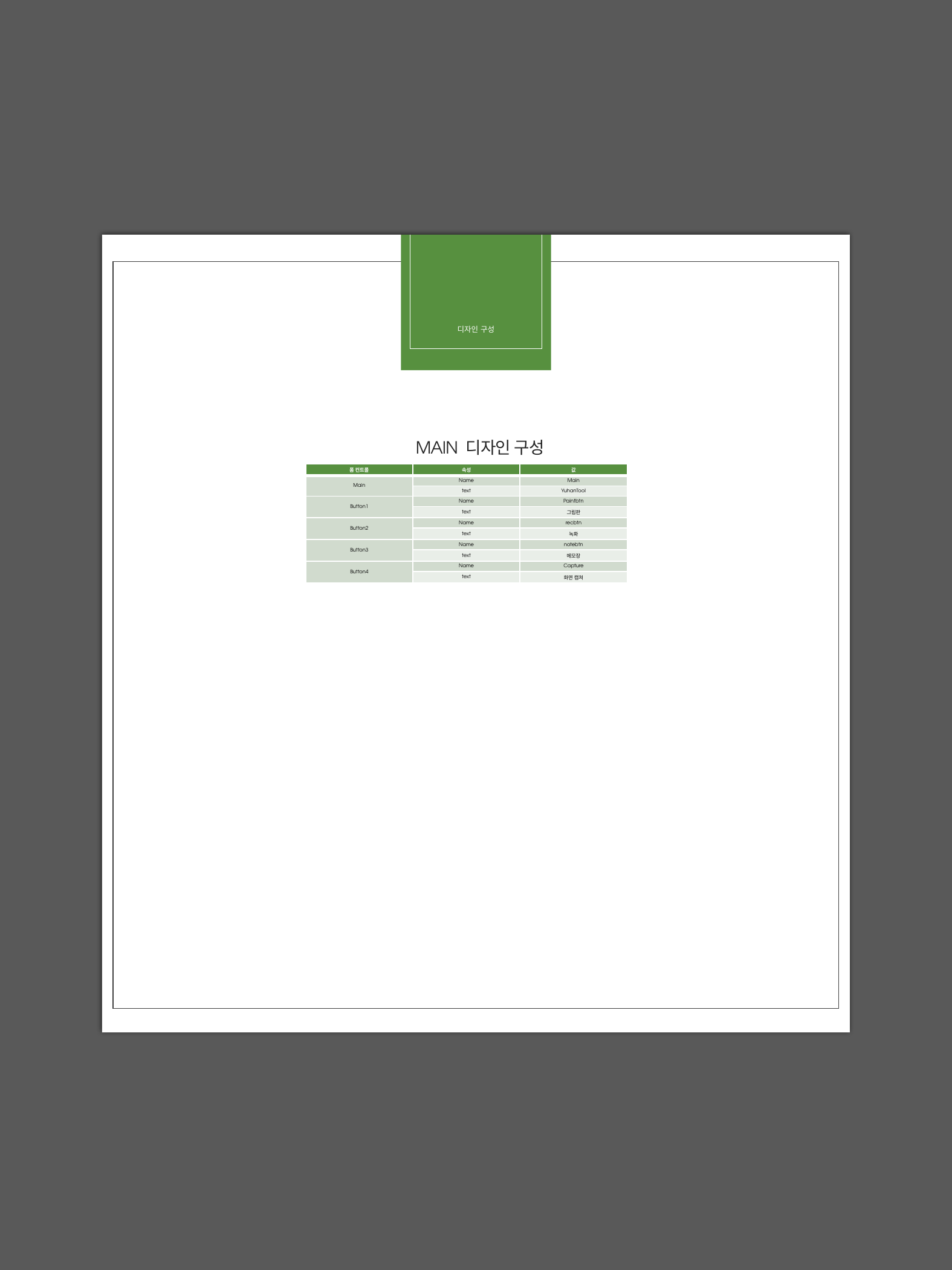

디자인 구성
# Main 디자인 구성
| 폼 컨트롤 | 속성 | 값 |
| --- | --- | --- |
| Main | Name | Main |
|  | text | YuhanTool |
| Button1 | Name | Paintbtn |
|  | text | 그림판 |
| Button2 | Name | recbtn |
|  | text | 녹화 |
| Button3 | Name | notebtn |
|  | text | 메모장 |
| Button4 | Name | Capture |
|  | text | 화면 캡쳐 |